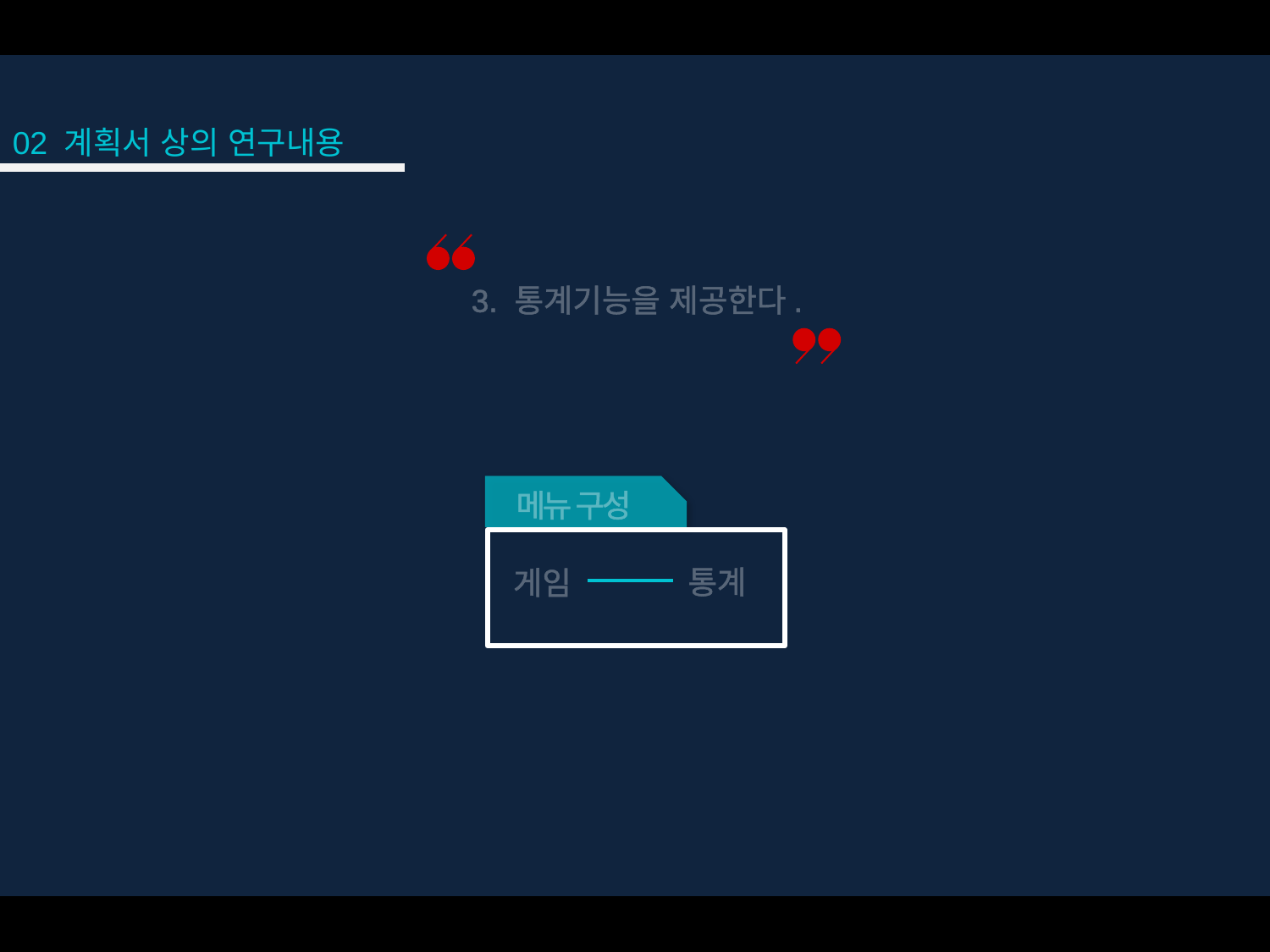

02 계획서 상의 연구내용

3. 통계기능을 제공한다.

메뉴 구성

통계
게임